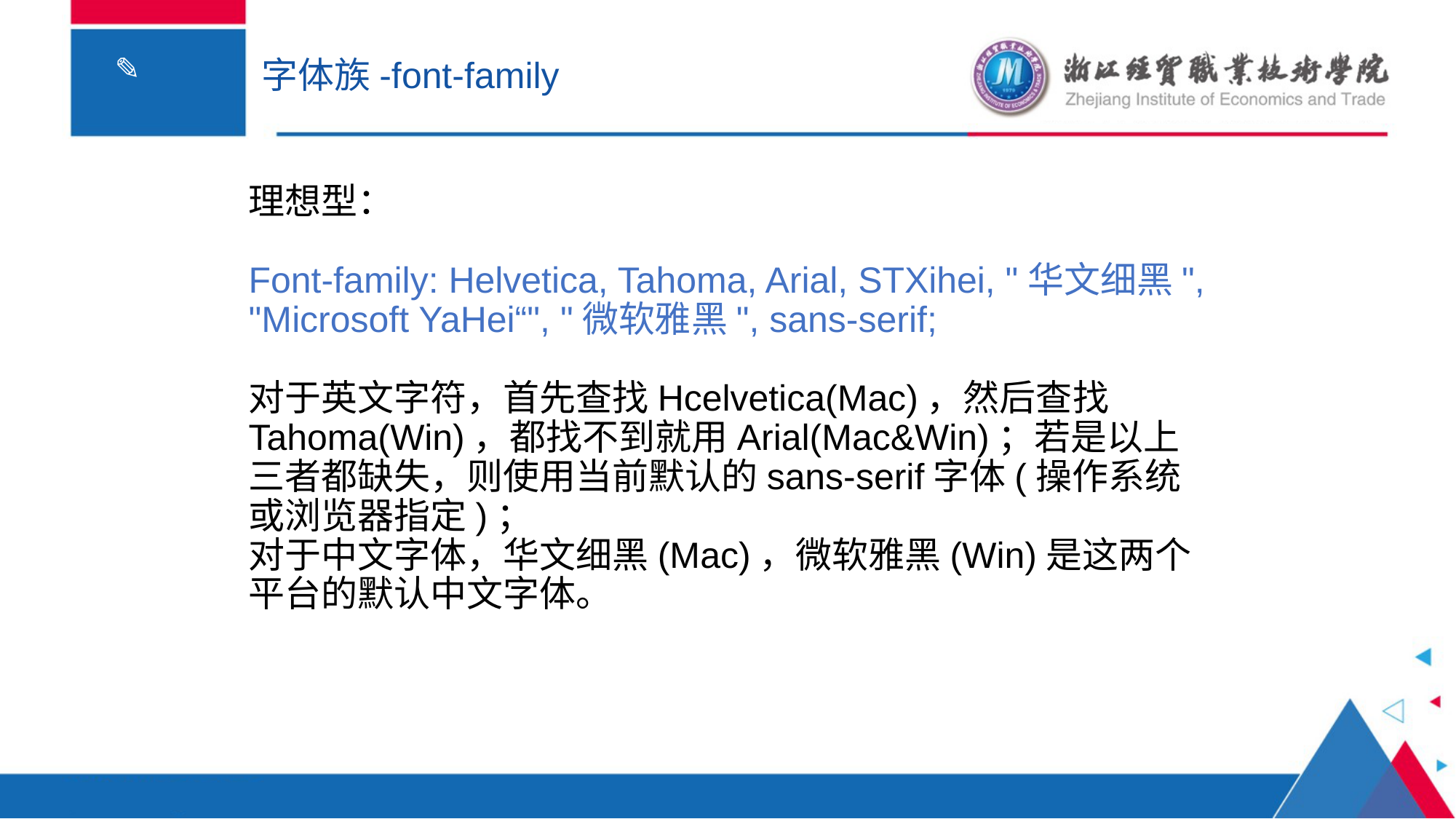

# 字体族-font-family
理想型：

Font-family: Helvetica, Tahoma, Arial, STXihei, "华文细黑", "Microsoft YaHei“", "微软雅黑", sans-serif;

对于英文字符，首先查找Hcelvetica(Mac)，然后查找Tahoma(Win)，都找不到就用Arial(Mac&Win)；若是以上三者都缺失，则使用当前默认的sans-serif字体(操作系统或浏览器指定)；
对于中文字体，华文细黑(Mac)，微软雅黑(Win)是这两个平台的默认中文字体。